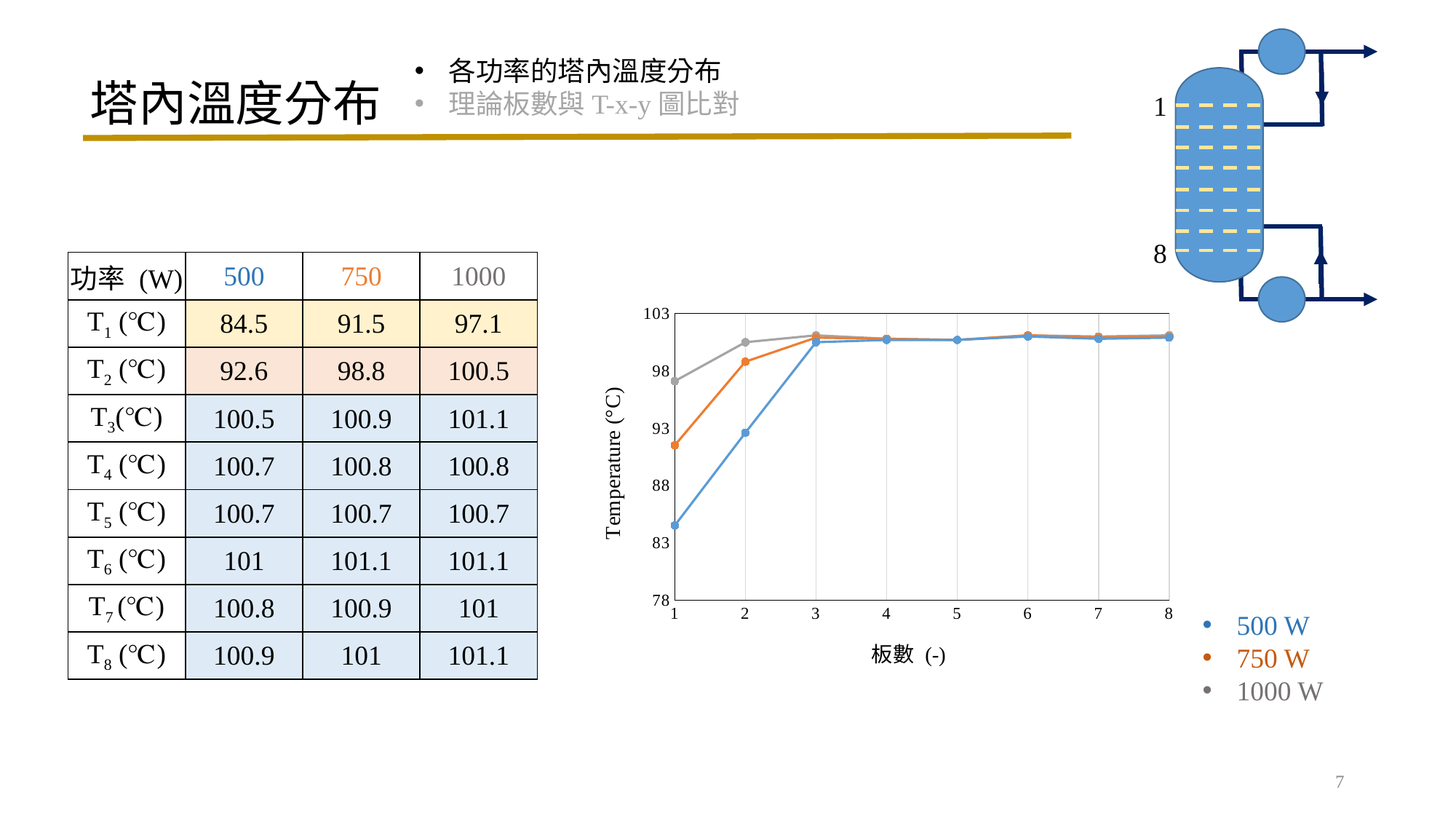

各功率的塔內溫度分布
理論板數與T-x-y圖比對
塔內溫度分布
1
8
| 功率 (W) | 500 | 750 | 1000 |
| --- | --- | --- | --- |
| T1 (℃) | 84.5 | 91.5 | 97.1 |
| T2 (℃) | 92.6 | 98.8 | 100.5 |
| T3(℃) | 100.5 | 100.9 | 101.1 |
| T4 (℃) | 100.7 | 100.8 | 100.8 |
| T5 (℃) | 100.7 | 100.7 | 100.7 |
| T6 (℃) | 101 | 101.1 | 101.1 |
| T7 (℃) | 100.8 | 100.9 | 101 |
| T8 (℃) | 100.9 | 101 | 101.1 |

### Chart

| Category |  |  |  |
|---|---|---|---|
500 W
750 W
1000 W
7